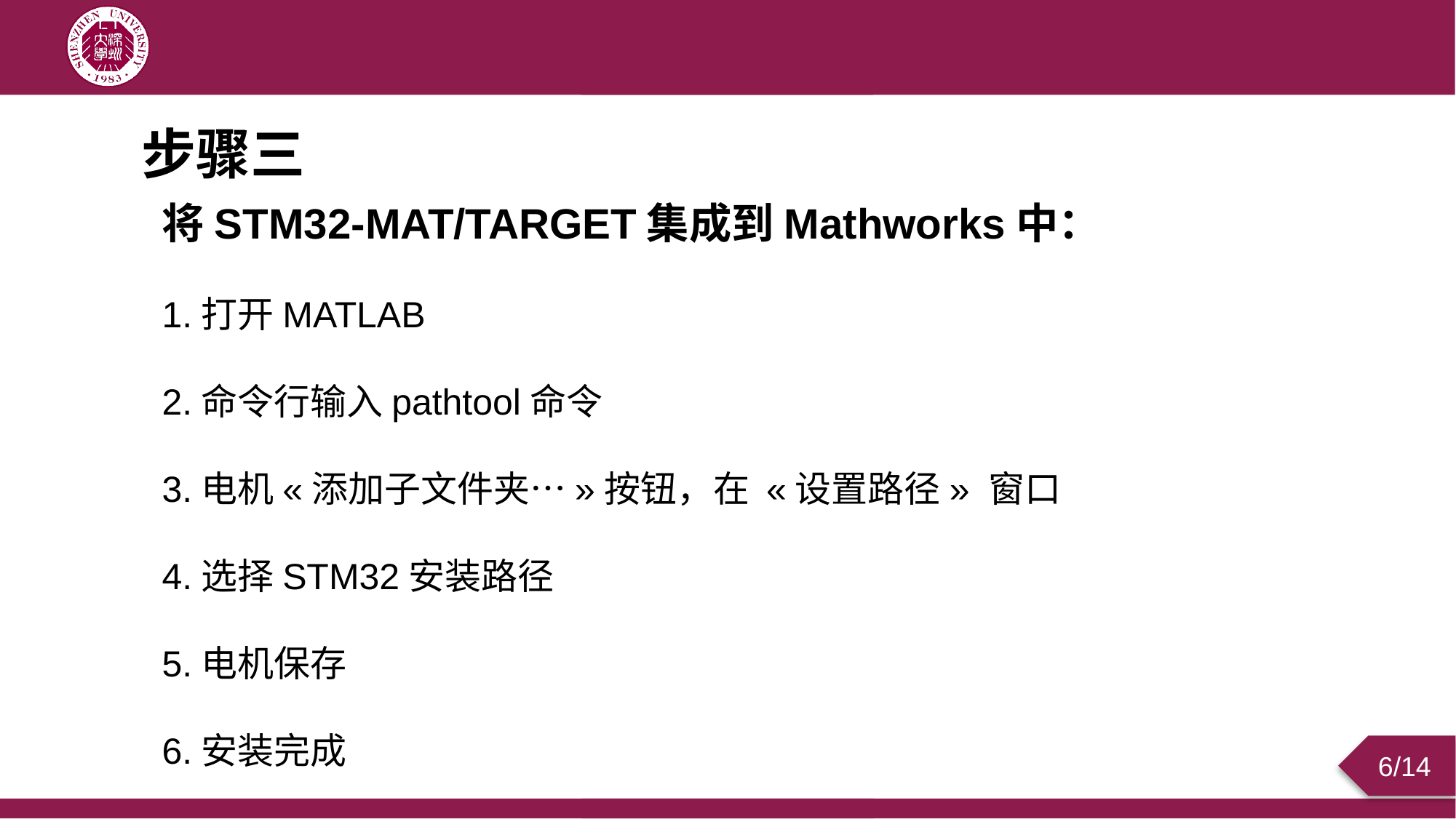

步骤三
将STM32-MAT/TARGET集成到Mathworks中：

1.打开MATLAB

2.命令行输入pathtool命令

3.电机«添加子文件夹…»按钮，在 «设置路径» 窗口

4.选择STM32安装路径

5.电机保存

6.安装完成
6/14